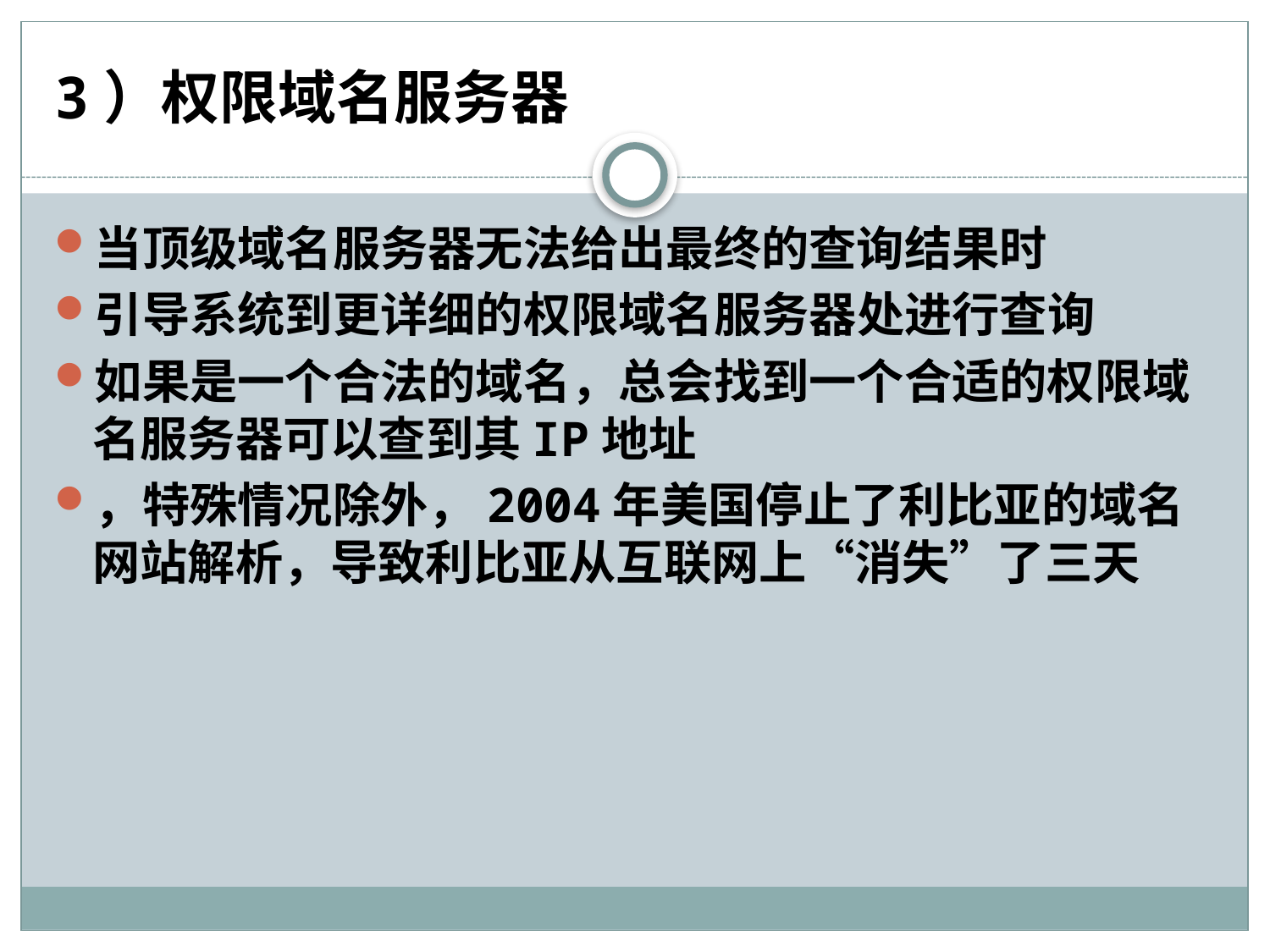

# 3）权限域名服务器
当顶级域名服务器无法给出最终的查询结果时
引导系统到更详细的权限域名服务器处进行查询
如果是一个合法的域名，总会找到一个合适的权限域名服务器可以查到其IP地址
，特殊情况除外，2004年美国停止了利比亚的域名网站解析，导致利比亚从互联网上“消失”了三天